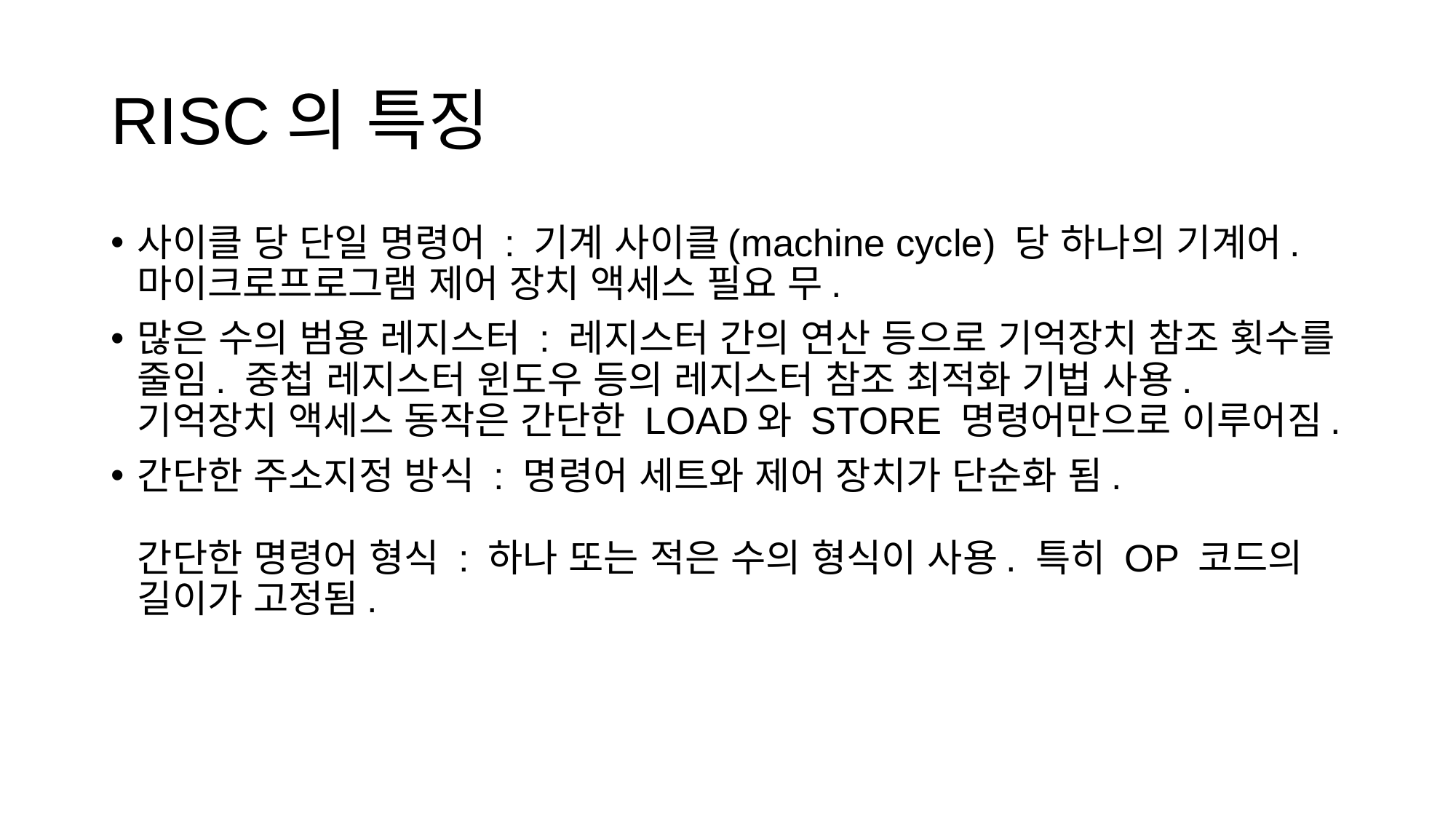

# RISC의 특징
사이클 당 단일 명령어 : 기계 사이클(machine cycle) 당 하나의 기계어. 마이크로프로그램 제어 장치 액세스 필요 무.
많은 수의 범용 레지스터 : 레지스터 간의 연산 등으로 기억장치 참조 횟수를 줄임. 중첩 레지스터 윈도우 등의 레지스터 참조 최적화 기법 사용. 기억장치 액세스 동작은 간단한 LOAD와 STORE 명령어만으로 이루어짐.
간단한 주소지정 방식 : 명령어 세트와 제어 장치가 단순화 됨.
간단한 명령어 형식 : 하나 또는 적은 수의 형식이 사용. 특히 OP 코드의 길이가 고정됨.